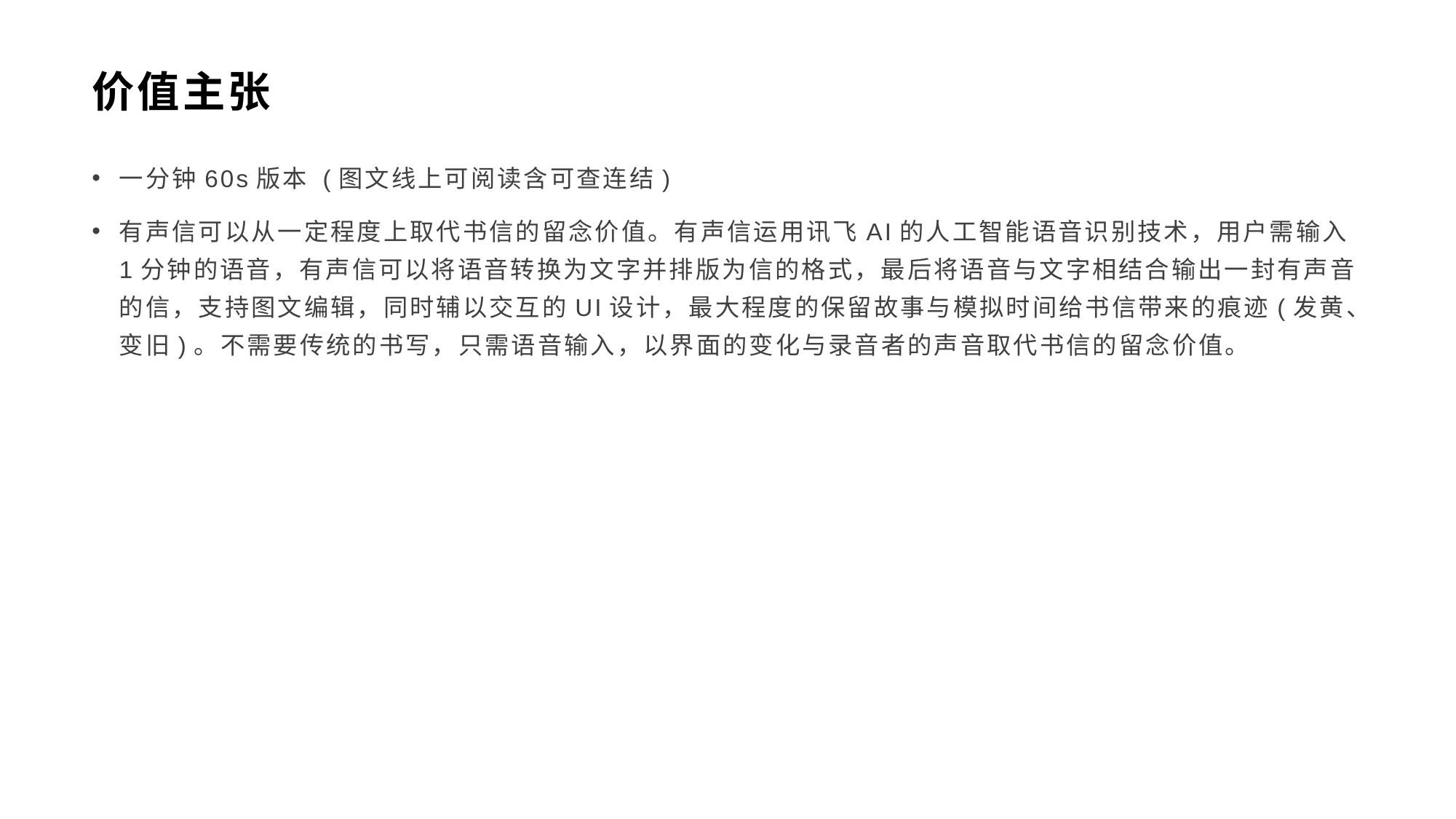

# 价值主张
一分钟60s版本 (图文线上可阅读含可查连结)
有声信可以从一定程度上取代书信的留念价值。有声信运用讯飞AI的人工智能语音识别技术，用户需输入1分钟的语音，有声信可以将语音转换为文字并排版为信的格式，最后将语音与文字相结合输出一封有声音的信，支持图文编辑，同时辅以交互的UI设计，最大程度的保留故事与模拟时间给书信带来的痕迹(发黄、变旧)。不需要传统的书写，只需语音输入，以界面的变化与录音者的声音取代书信的留念价值。